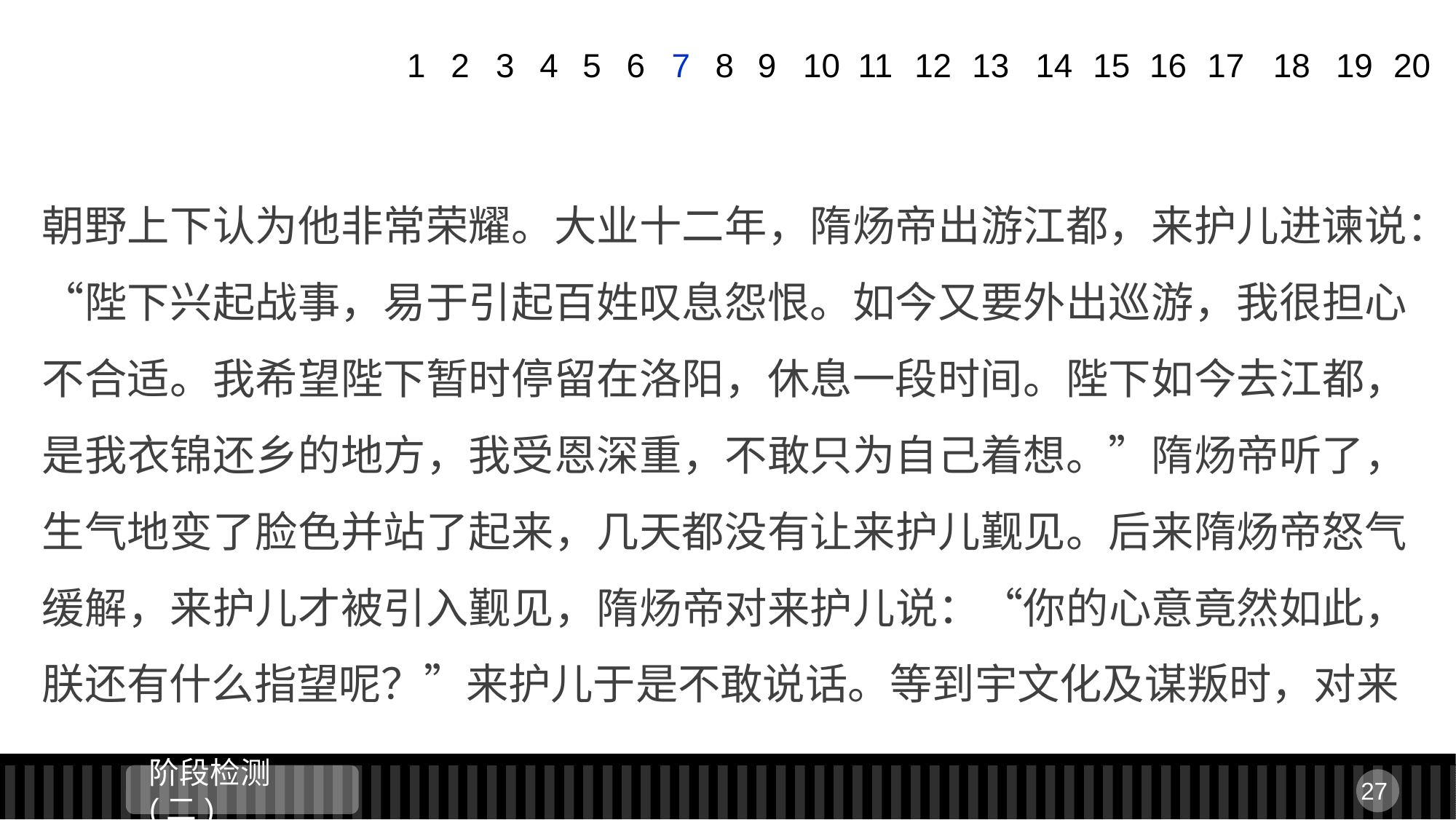

1
2
3
4
5
6
7
8
9
11
12
13
14
15
16
17
18
19
20
10
朝野上下认为他非常荣耀。大业十二年，隋炀帝出游江都，来护儿进谏说：“陛下兴起战事，易于引起百姓叹息怨恨。如今又要外出巡游，我很担心不合适。我希望陛下暂时停留在洛阳，休息一段时间。陛下如今去江都，是我衣锦还乡的地方，我受恩深重，不敢只为自己着想。”隋炀帝听了，生气地变了脸色并站了起来，几天都没有让来护儿觐见。后来隋炀帝怒气缓解，来护儿才被引入觐见，隋炀帝对来护儿说：“你的心意竟然如此，朕还有什么指望呢？”来护儿于是不敢说话。等到宇文化及谋叛时，对来